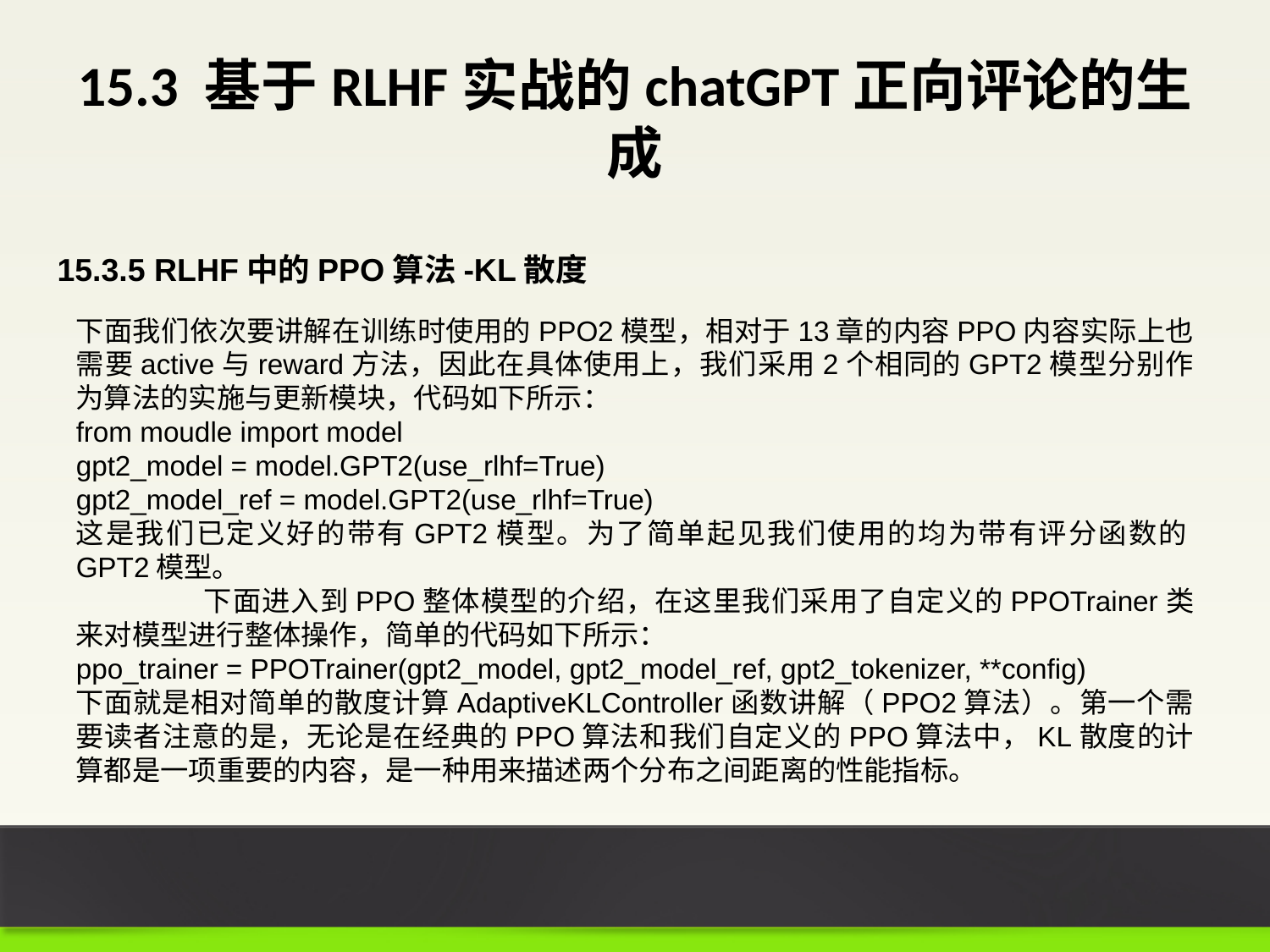

# 15.3 基于RLHF实战的chatGPT正向评论的生成
15.3.5 RLHF中的PPO算法-KL散度
下面我们依次要讲解在训练时使用的PPO2模型，相对于13章的内容PPO内容实际上也需要active与reward方法，因此在具体使用上，我们采用2个相同的GPT2模型分别作为算法的实施与更新模块，代码如下所示：
from moudle import model
gpt2_model = model.GPT2(use_rlhf=True)
gpt2_model_ref = model.GPT2(use_rlhf=True)
这是我们已定义好的带有GPT2模型。为了简单起见我们使用的均为带有评分函数的GPT2模型。
	下面进入到PPO整体模型的介绍，在这里我们采用了自定义的PPOTrainer类来对模型进行整体操作，简单的代码如下所示：
ppo_trainer = PPOTrainer(gpt2_model, gpt2_model_ref, gpt2_tokenizer, **config)
下面就是相对简单的散度计算AdaptiveKLController函数讲解（PPO2算法）。第一个需要读者注意的是，无论是在经典的PPO算法和我们自定义的PPO算法中，KL散度的计算都是一项重要的内容，是一种用来描述两个分布之间距离的性能指标。